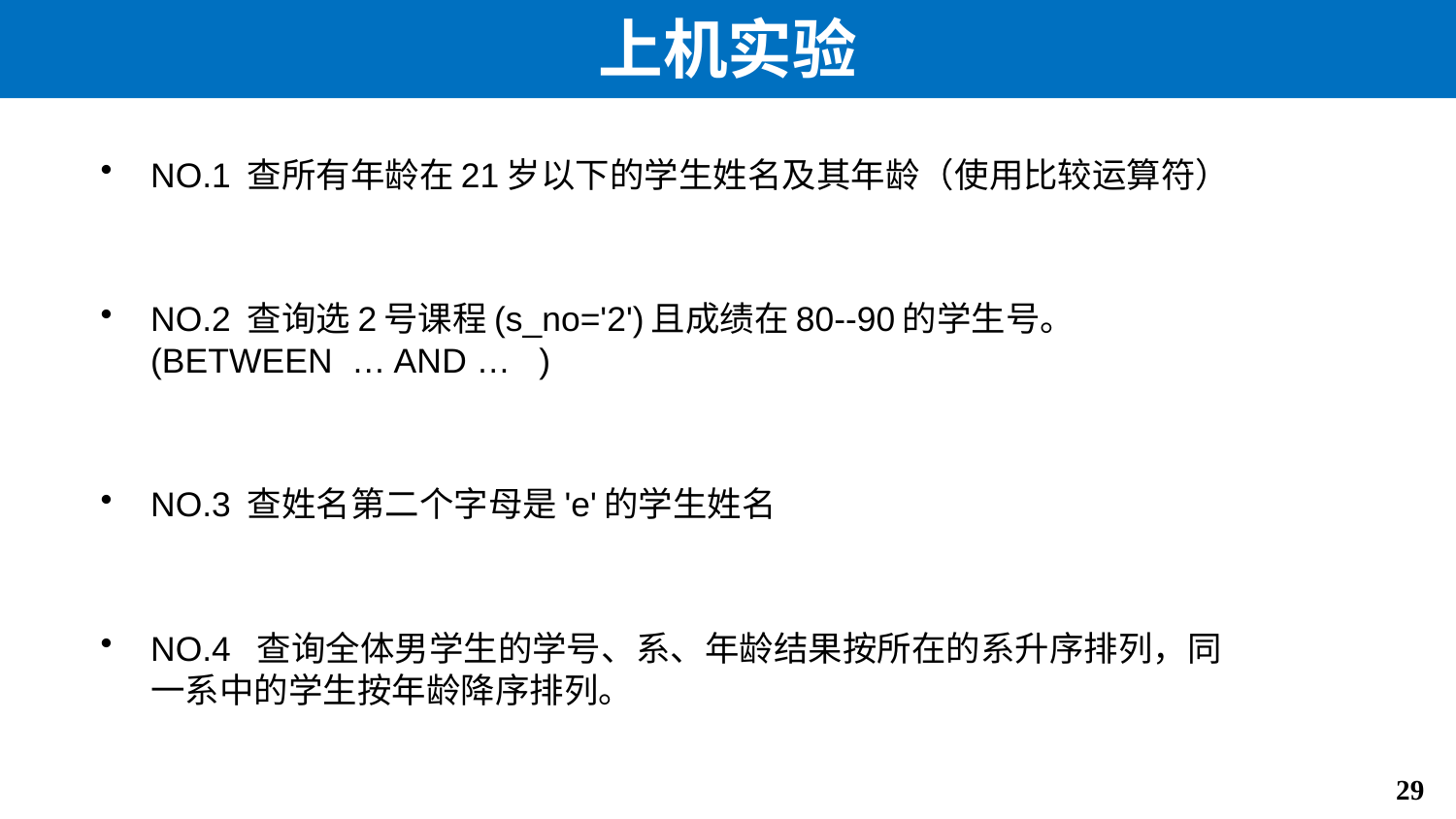

# 上机实验
NO.1 查所有年龄在21岁以下的学生姓名及其年龄（使用比较运算符）

NO.2 查询选2号课程(s_no='2')且成绩在80--90的学生号。(BETWEEN  … AND …   )

NO.3 查姓名第二个字母是'e'的学生姓名

NO.4  查询全体男学生的学号、系、年龄结果按所在的系升序排列，同一系中的学生按年龄降序排列。